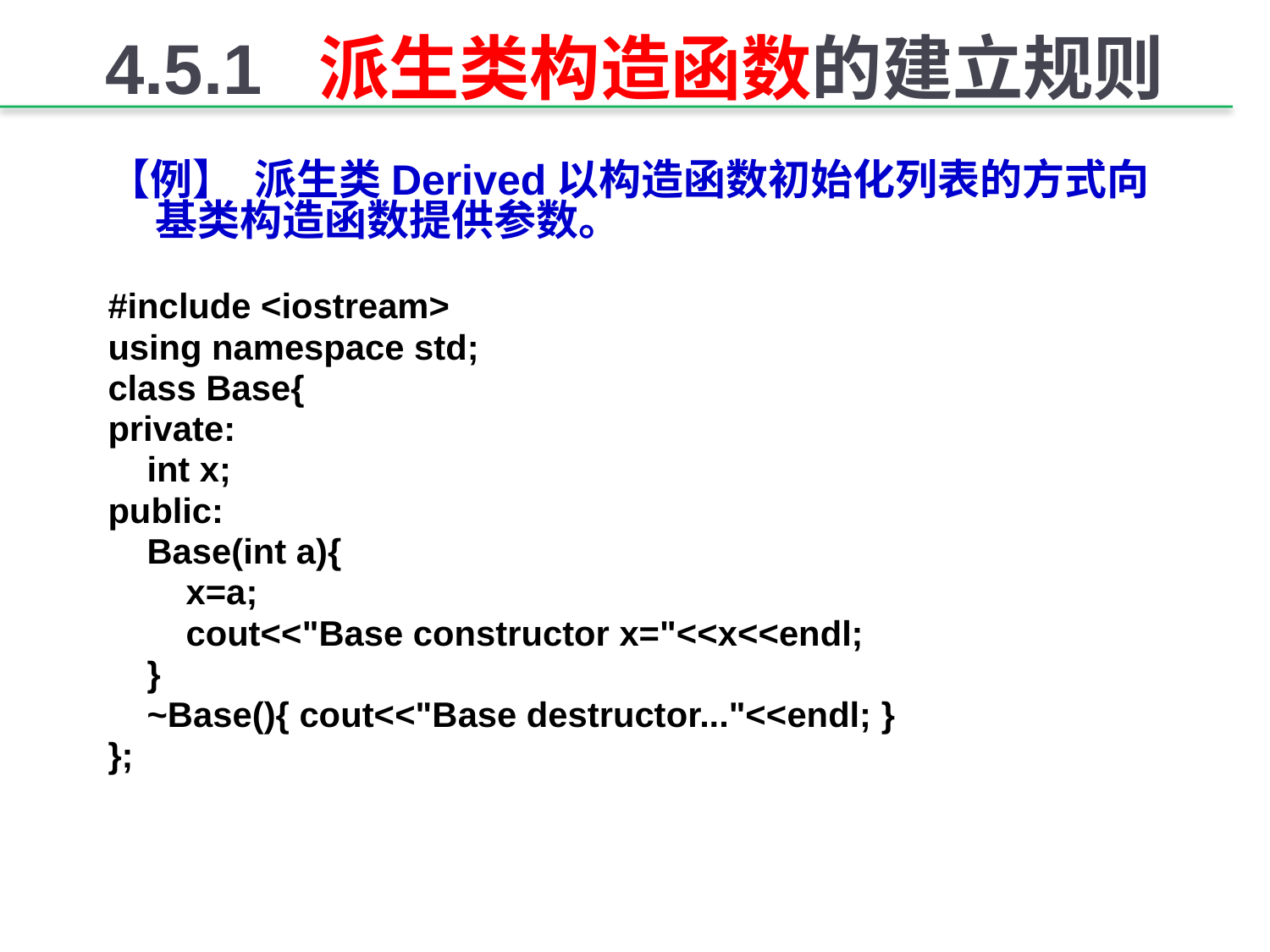

# 4.5.1  派生类构造函数的建立规则
【例】  派生类Derived以构造函数初始化列表的方式向基类构造函数提供参数。

#include <iostream>
using namespace std;
class Base{
private:
    int x;
public:
    Base(int a){
        x=a;
        cout<<"Base constructor x="<<x<<endl;
    }
    ~Base(){ cout<<"Base destructor..."<<endl; }
};